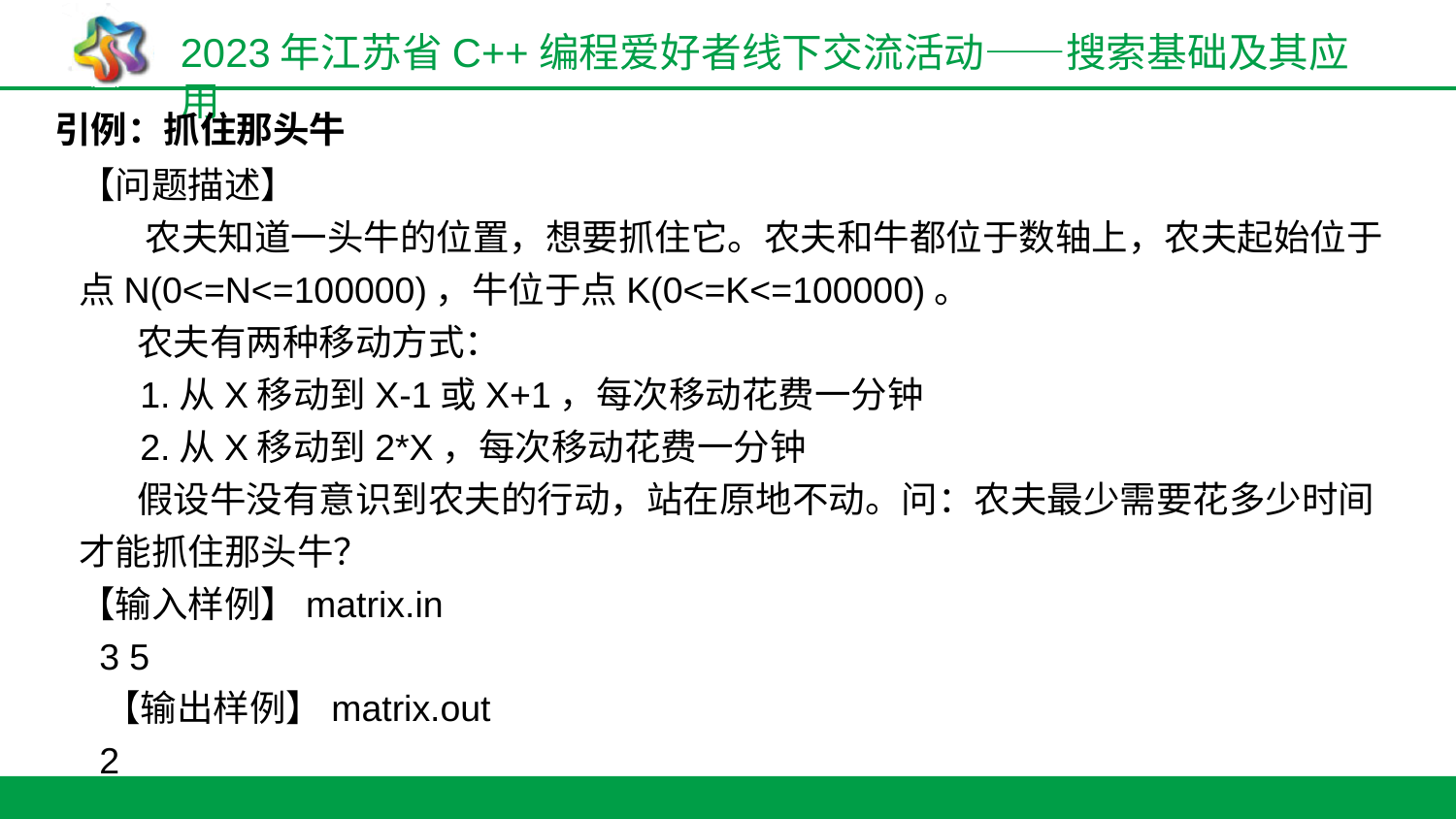

引例：抓住那头牛
【问题描述】
       农夫知道一头牛的位置，想要抓住它。农夫和牛都位于数轴上，农夫起始位于点N(0<=N<=100000)，牛位于点K(0<=K<=100000)。
      农夫有两种移动方式：
      1.从X移动到X-1或X+1，每次移动花费一分钟
      2.从X移动到2*X，每次移动花费一分钟
      假设牛没有意识到农夫的行动，站在原地不动。问：农夫最少需要花多少时间才能抓住那头牛？
【输入样例】matrix.in
  3 5
  【输出样例】matrix.out
  2